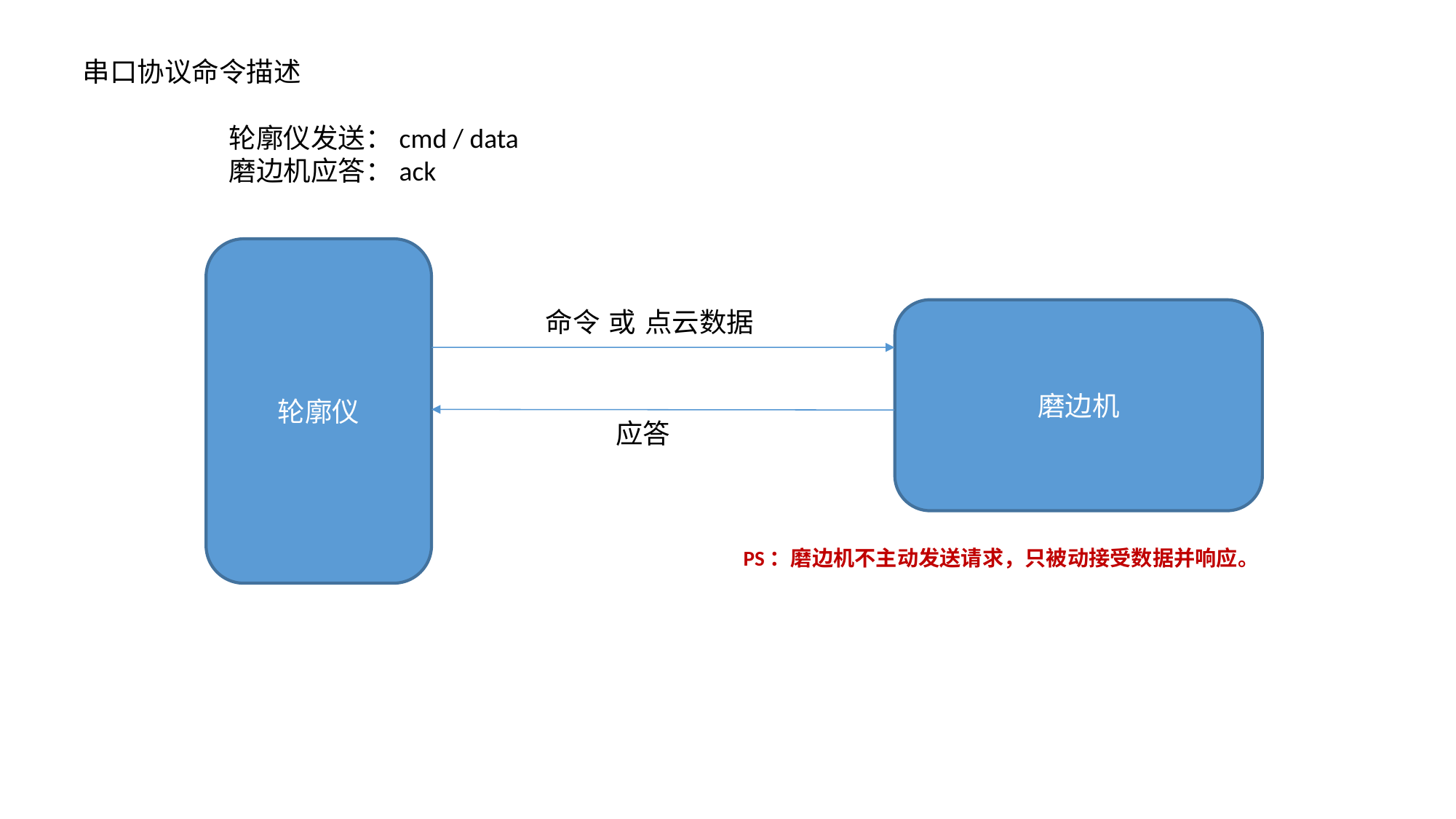

串口协议命令描述
轮廓仪发送：cmd / data
磨边机应答：ack
轮廓仪
命令 或 点云数据
磨边机

应答
PS：磨边机不主动发送请求，只被动接受数据并响应。